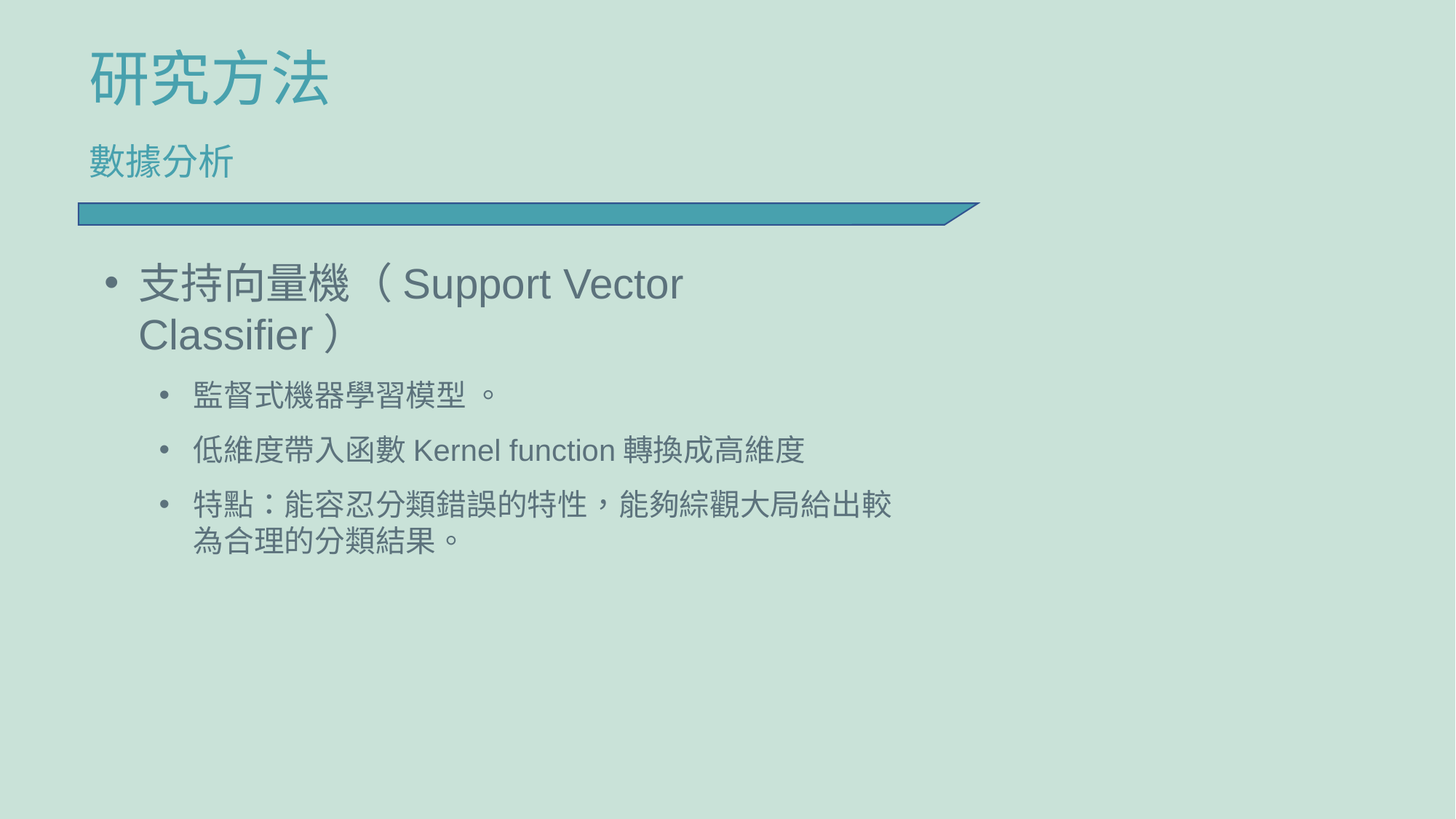

研究方法
數據分析

支持向量機（Support Vector Classifier）
監督式機器學習模型 。
低維度帶入函數Kernel function轉換成高維度
特點：能容忍分類錯誤的特性，能夠綜觀大局給出較為合理的分類結果。